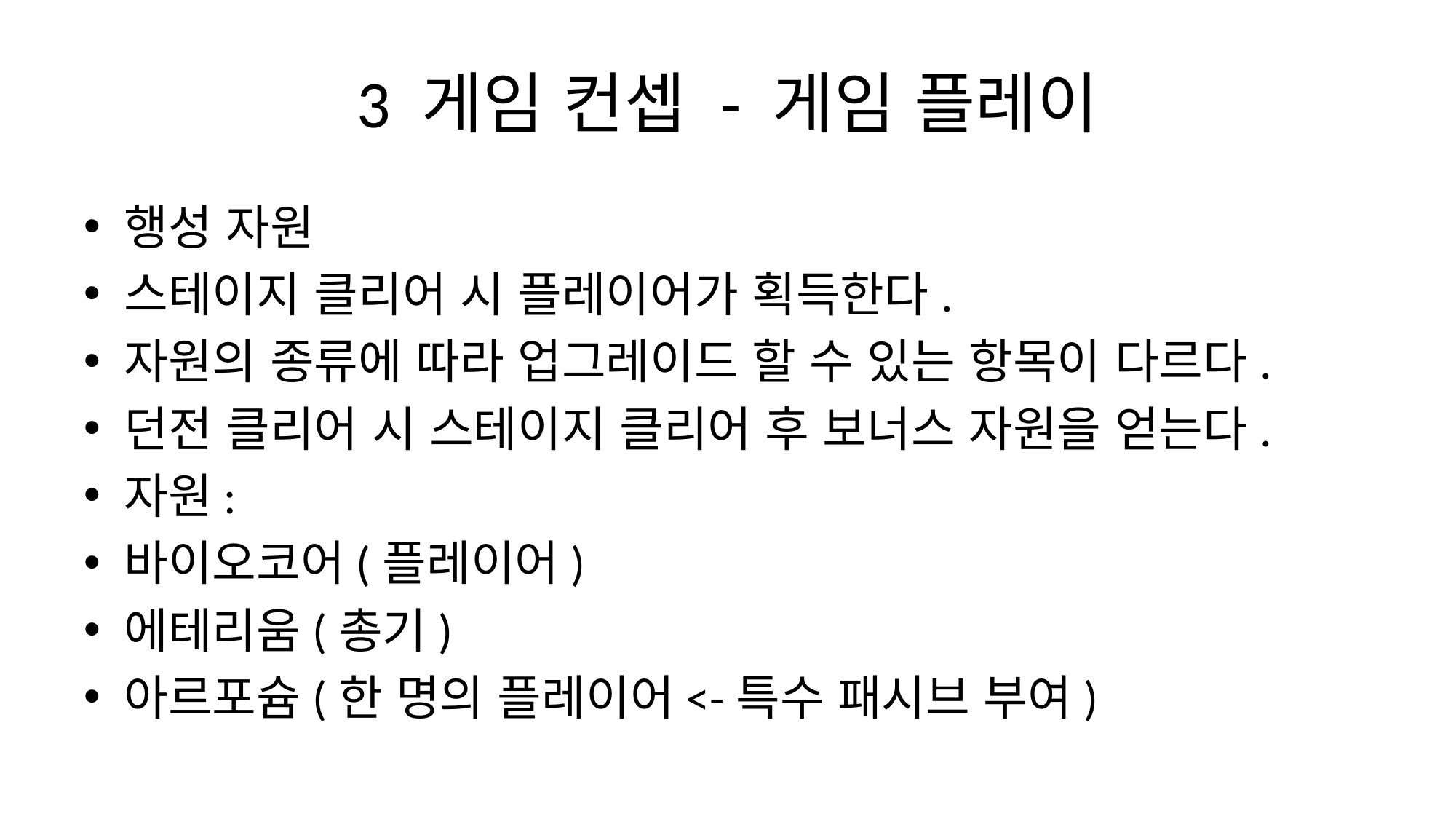

# 3 게임 컨셉 - 게임 플레이
행성 자원
스테이지 클리어 시 플레이어가 획득한다.
자원의 종류에 따라 업그레이드 할 수 있는 항목이 다르다.
던전 클리어 시 스테이지 클리어 후 보너스 자원을 얻는다.
자원:
바이오코어(플레이어)
에테리움(총기)
아르포슘(한 명의 플레이어<-특수 패시브 부여)